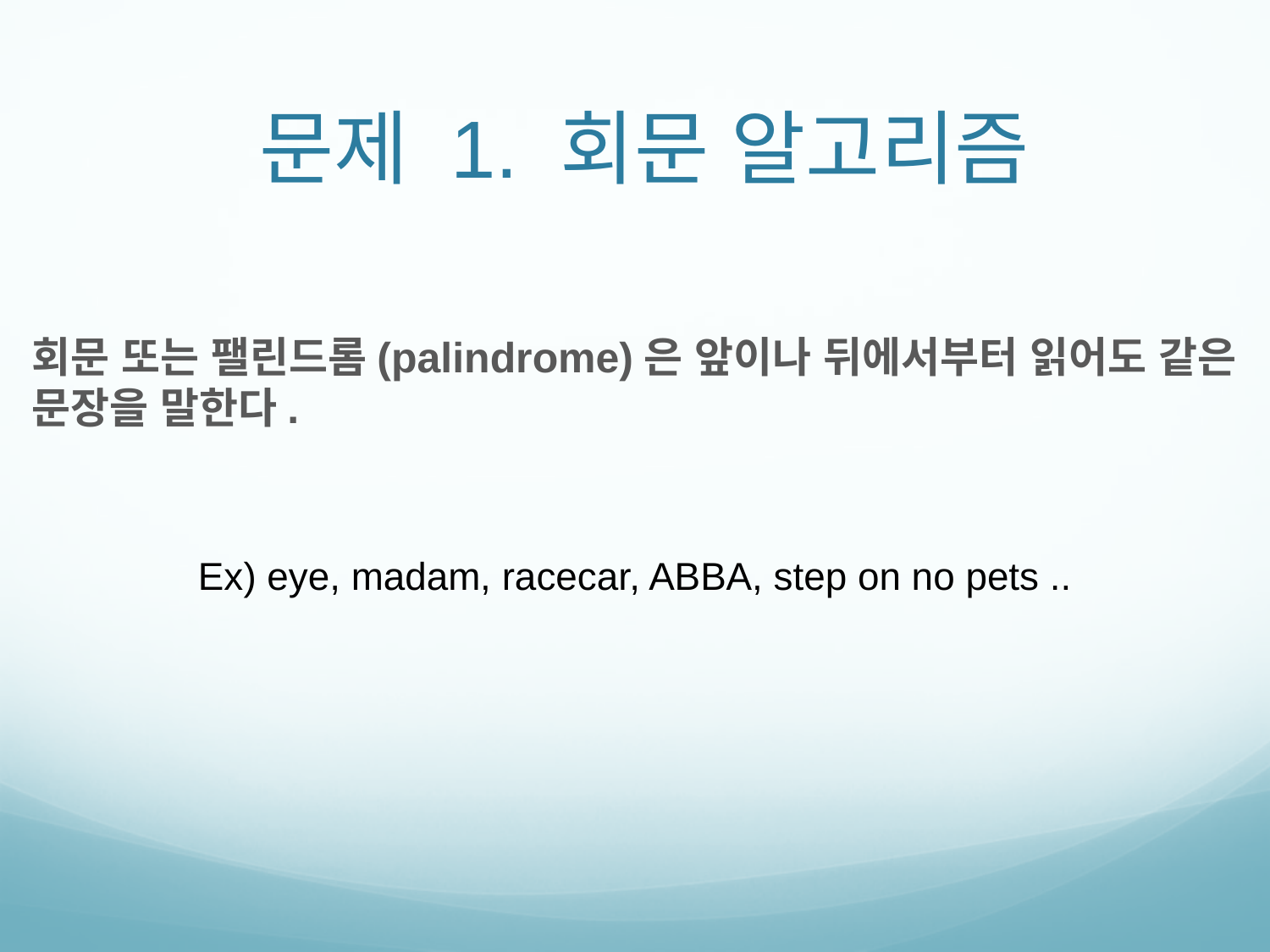

# 문제 1. 회문 알고리즘
회문 또는 팰린드롬(palindrome)은 앞이나 뒤에서부터 읽어도 같은 문장을 말한다.
Ex) eye, madam, racecar, ABBA, step on no pets ..